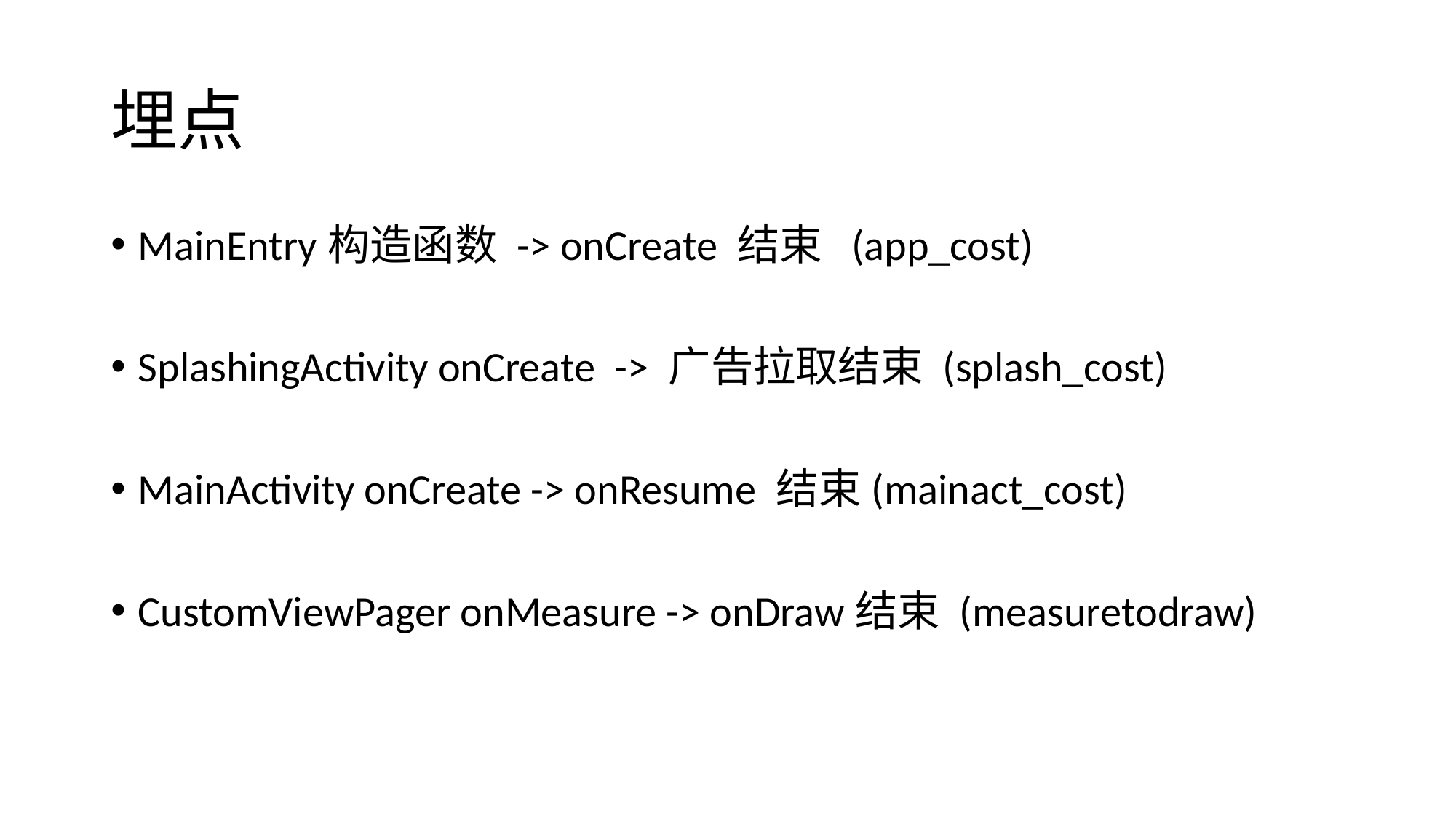

# 埋点
MainEntry构造函数 -> onCreate 结束  (app_cost)

SplashingActivity onCreate  -> 广告拉取结束 (splash_cost)

MainActivity onCreate -> onResume 结束(mainact_cost)

CustomViewPager onMeasure -> onDraw结束 (measuretodraw)